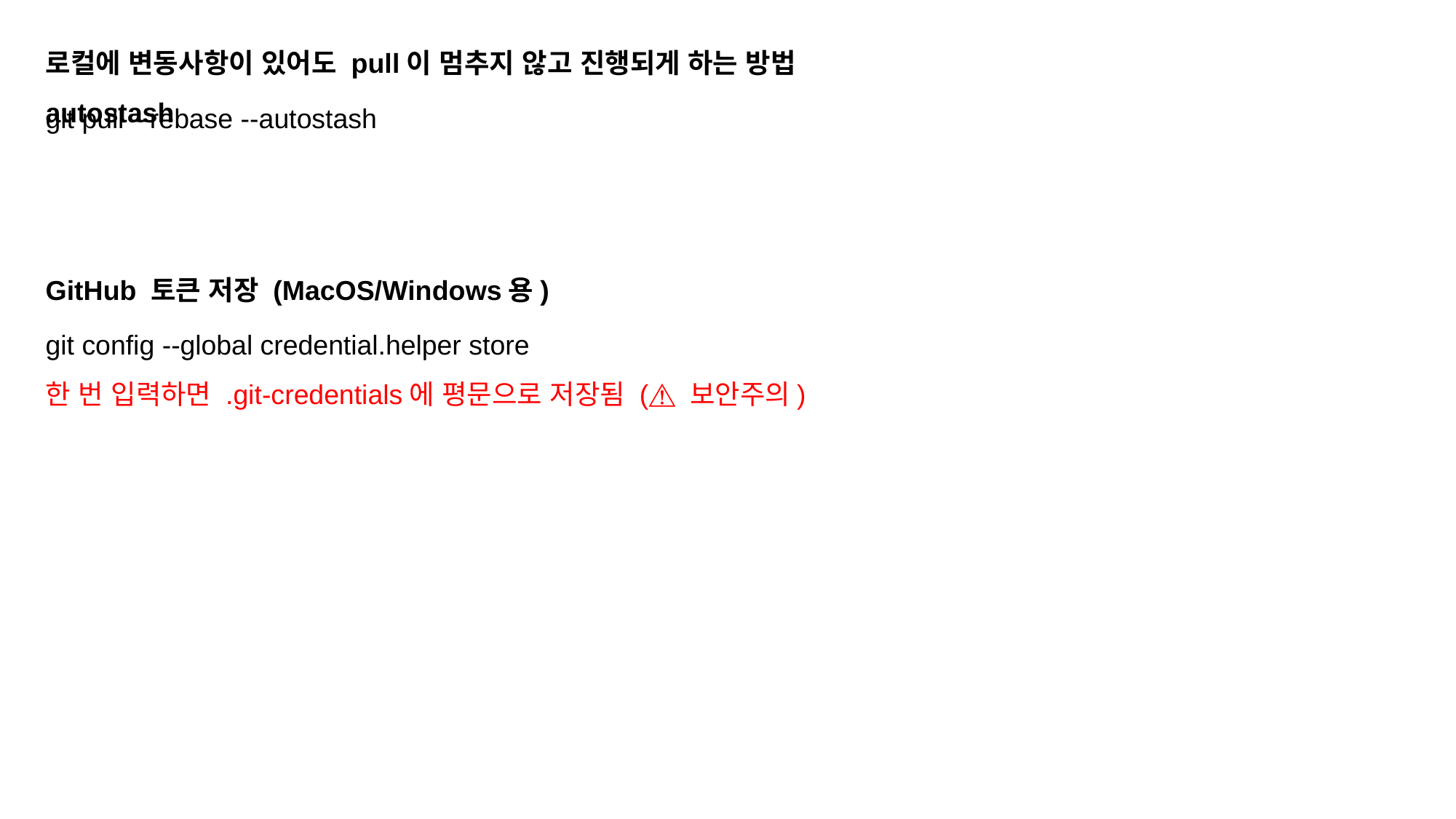

로컬에 변동사항이 있어도 pull이 멈추지 않고 진행되게 하는 방법 autostash
git pull --rebase --autostash
GitHub 토큰 저장 (MacOS/Windows용)
git config --global credential.helper store
한 번 입력하면 .git-credentials에 평문으로 저장됨 (⚠ 보안주의)